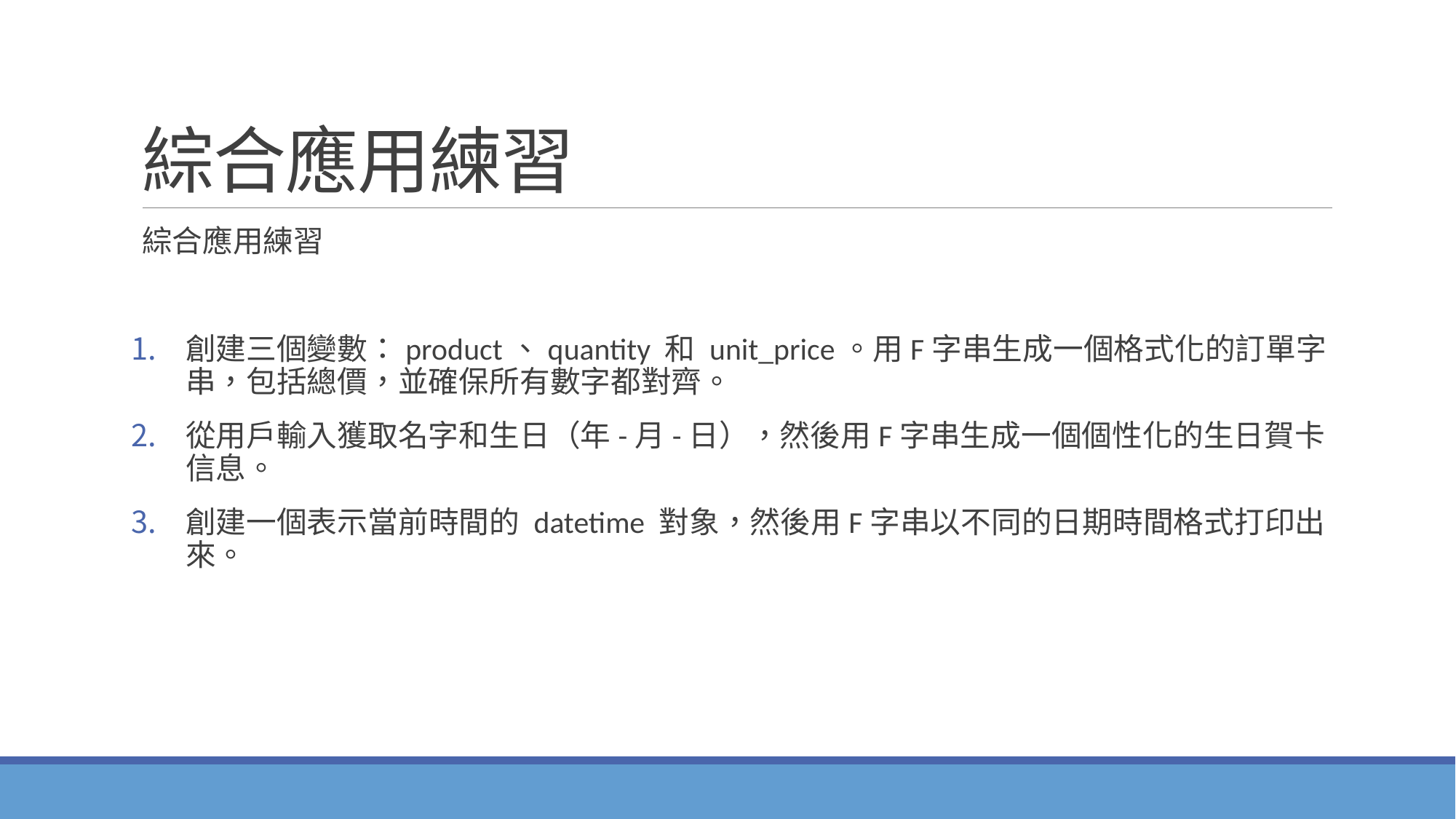

# 綜合應用練習
綜合應用練習

創建三個變數：product、quantity 和 unit_price。用F字串生成一個格式化的訂單字串，包括總價，並確保所有數字都對齊。
從用戶輸入獲取名字和生日（年-月-日），然後用F字串生成一個個性化的生日賀卡信息。
創建一個表示當前時間的 datetime 對象，然後用F字串以不同的日期時間格式打印出來。